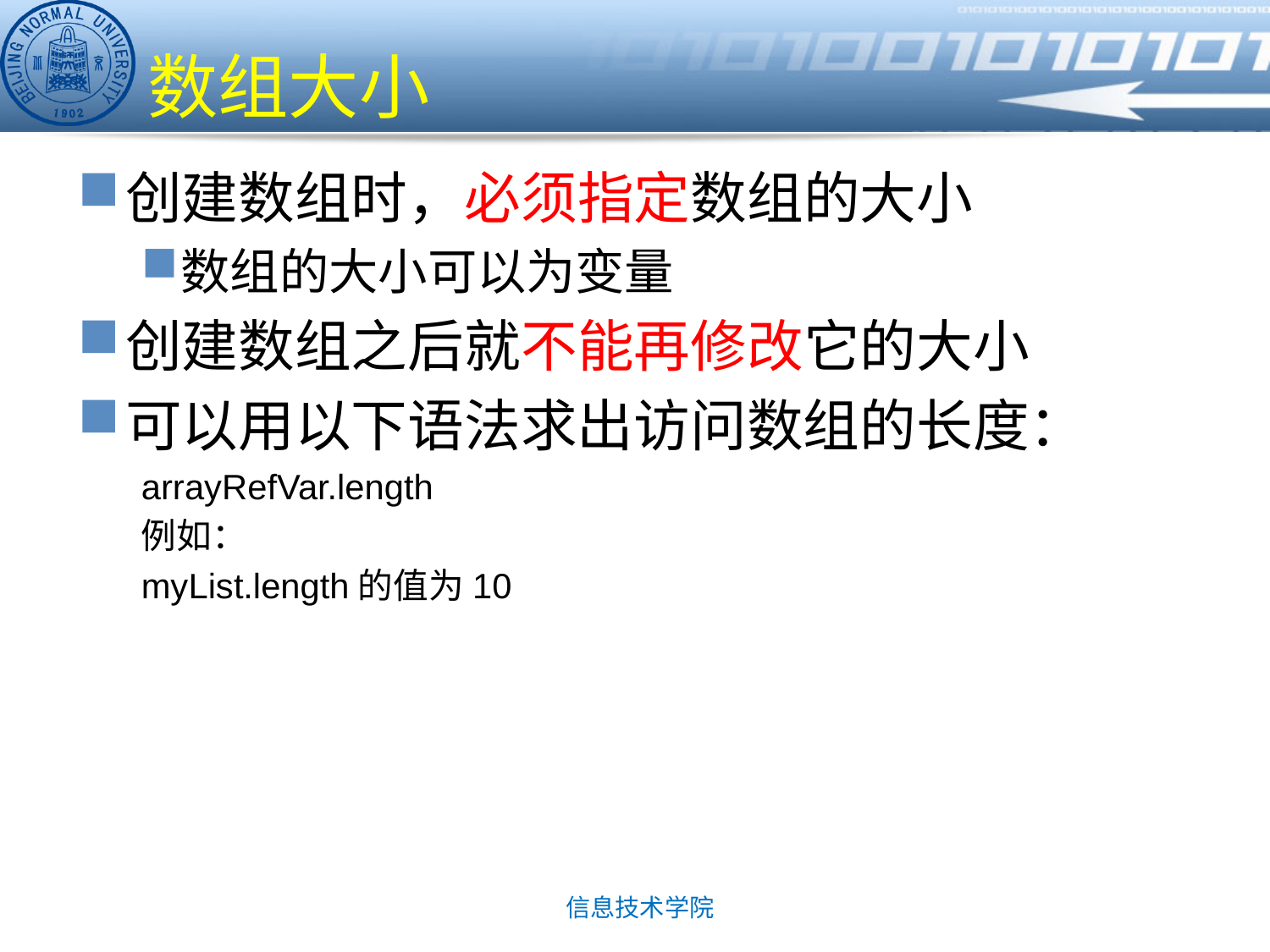

# 数组大小
创建数组时，必须指定数组的大小
数组的大小可以为变量
创建数组之后就不能再修改它的大小
可以用以下语法求出访问数组的长度：
arrayRefVar.length
例如：
myList.length的值为10
5